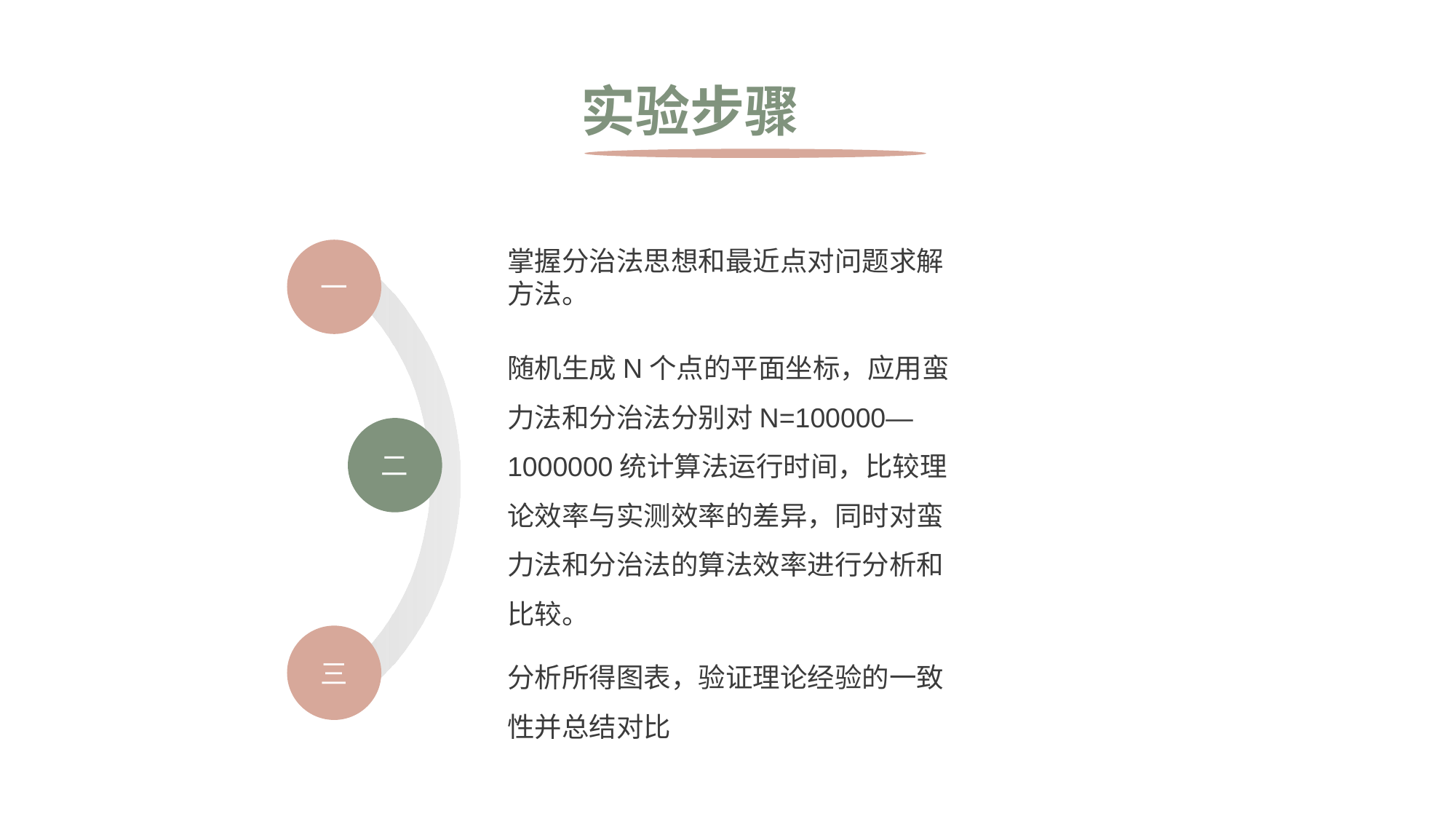

实验步骤

掌握分治法思想和最近点对问题求解方法。
一

随机生成N个点的平面坐标，应用蛮力法和分治法分别对N=100000—1000000统计算法运行时间，比较理论效率与实测效率的差异，同时对蛮力法和分治法的算法效率进行分析和比较。
二

分析所得图表，验证理论经验的一致性并总结对比

三